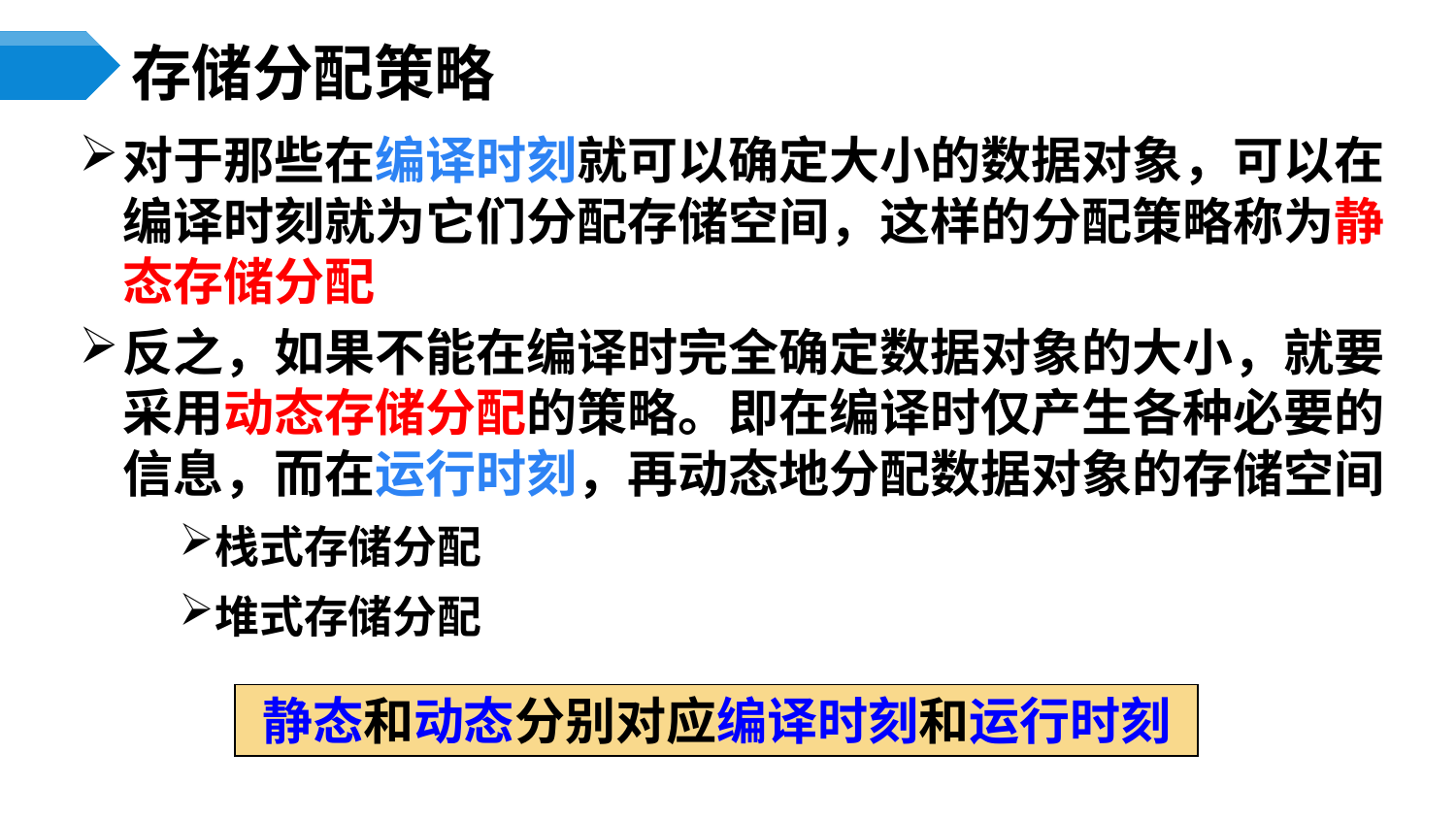

# 存储分配策略
对于那些在编译时刻就可以确定大小的数据对象，可以在编译时刻就为它们分配存储空间，这样的分配策略称为静态存储分配
反之，如果不能在编译时完全确定数据对象的大小，就要采用动态存储分配的策略。即在编译时仅产生各种必要的信息，而在运行时刻，再动态地分配数据对象的存储空间
栈式存储分配
堆式存储分配

静态和动态分别对应编译时刻和运行时刻